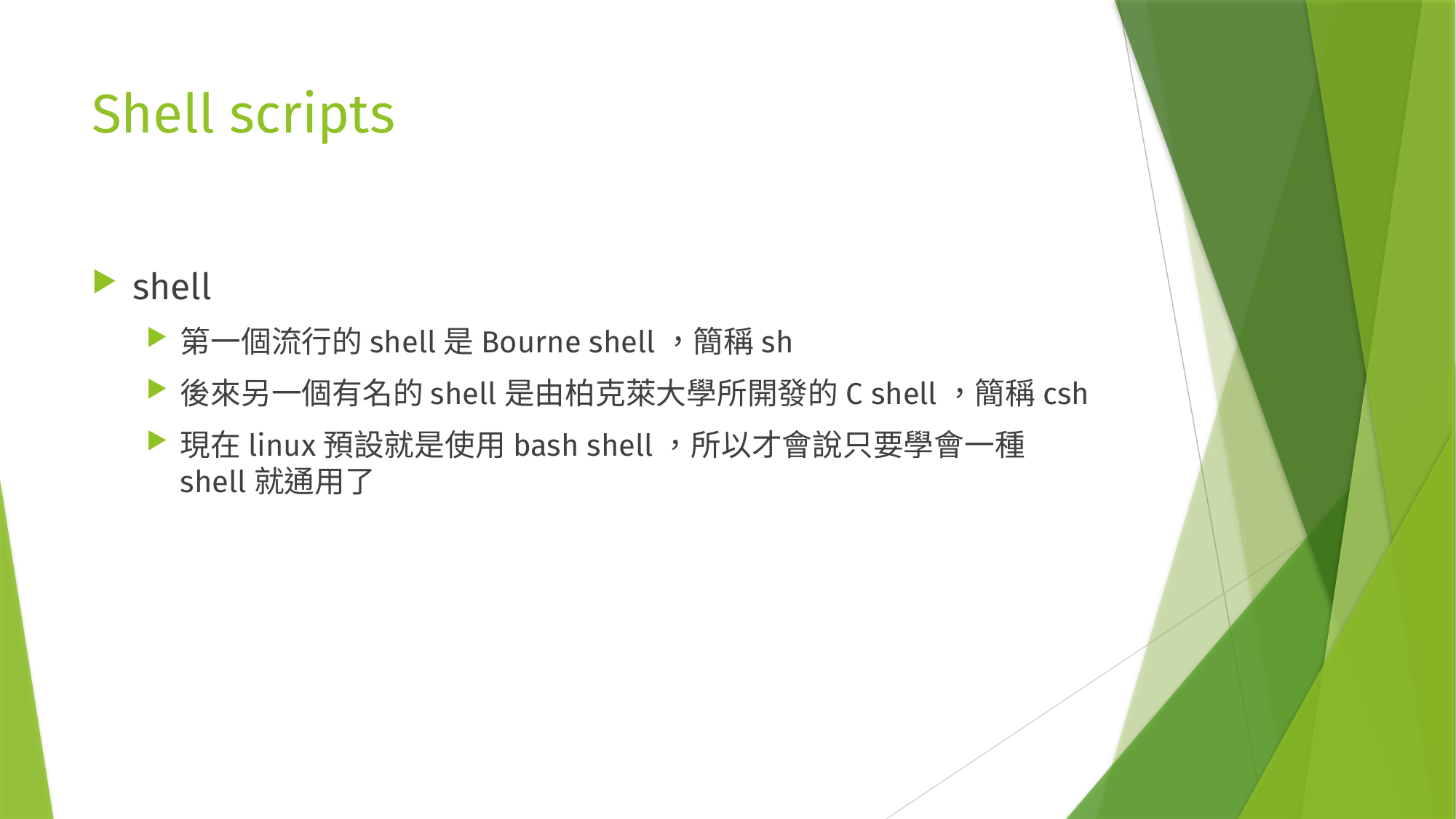

# Shell scripts
shell
第一個流行的shell是Bourne shell，簡稱sh
後來另一個有名的shell是由柏克萊大學所開發的C shell，簡稱csh
現在linux預設就是使用bash shell，所以才會說只要學會一種shell就通用了